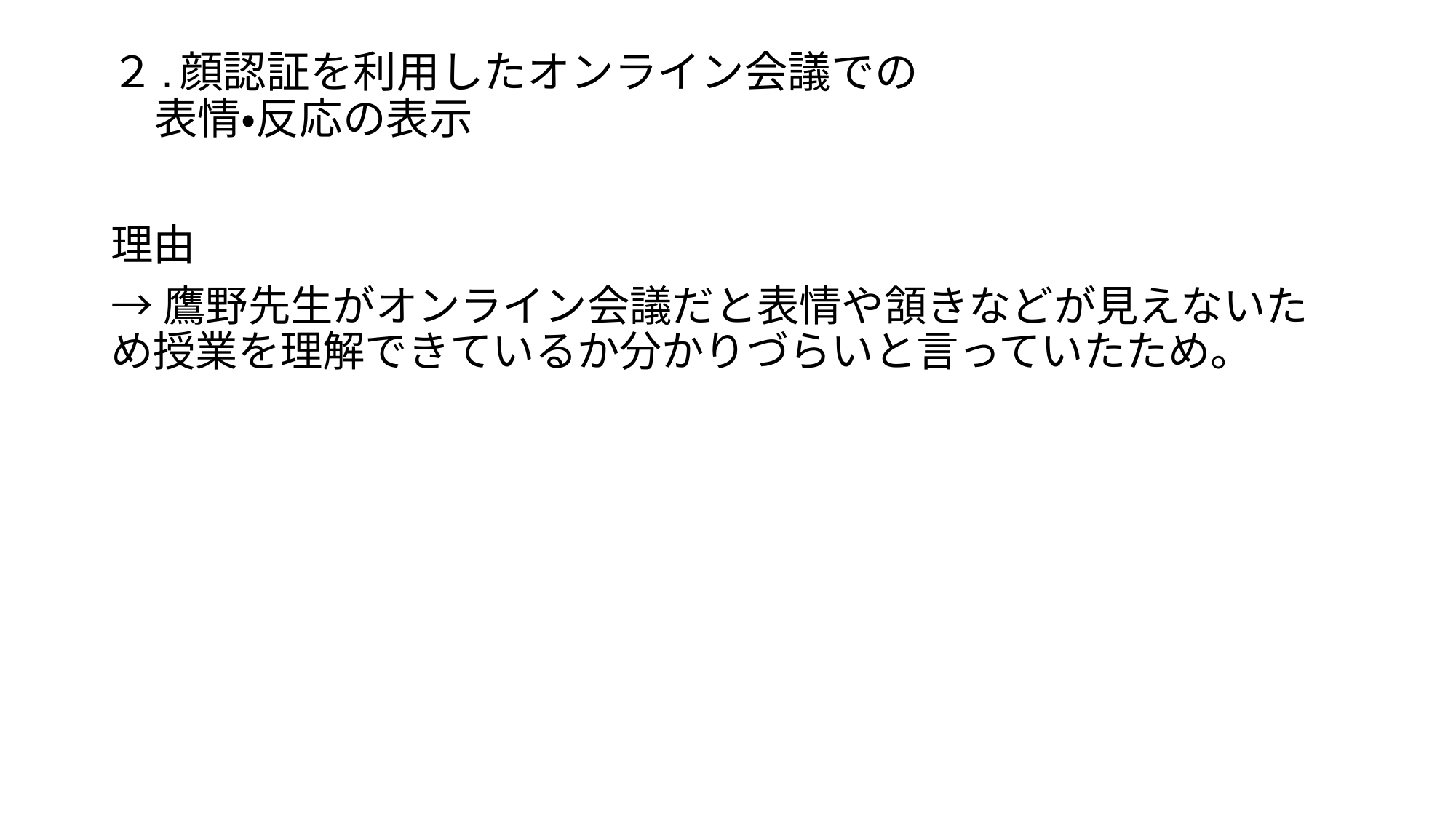

# ２.顔認証を利用したオンライン会議での 　表情・反応の表示
理由
→鷹野先生がオンライン会議だと表情や頷きなどが見えないため授業を理解できているか分かりづらいと言っていたため。